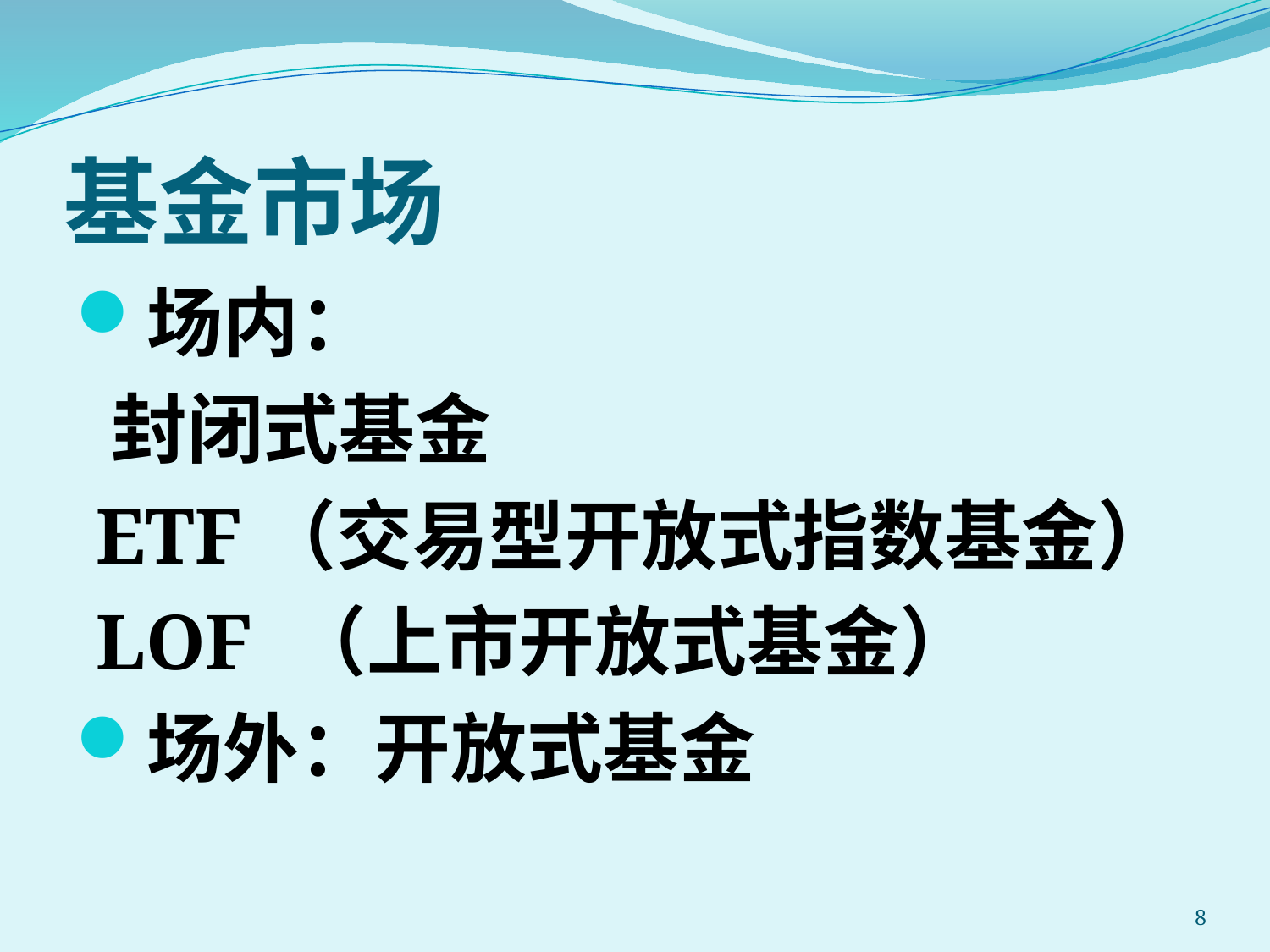

# 基金市场
场内：
 封闭式基金
 ETF（交易型开放式指数基金）
 LOF （上市开放式基金）
场外：开放式基金

8